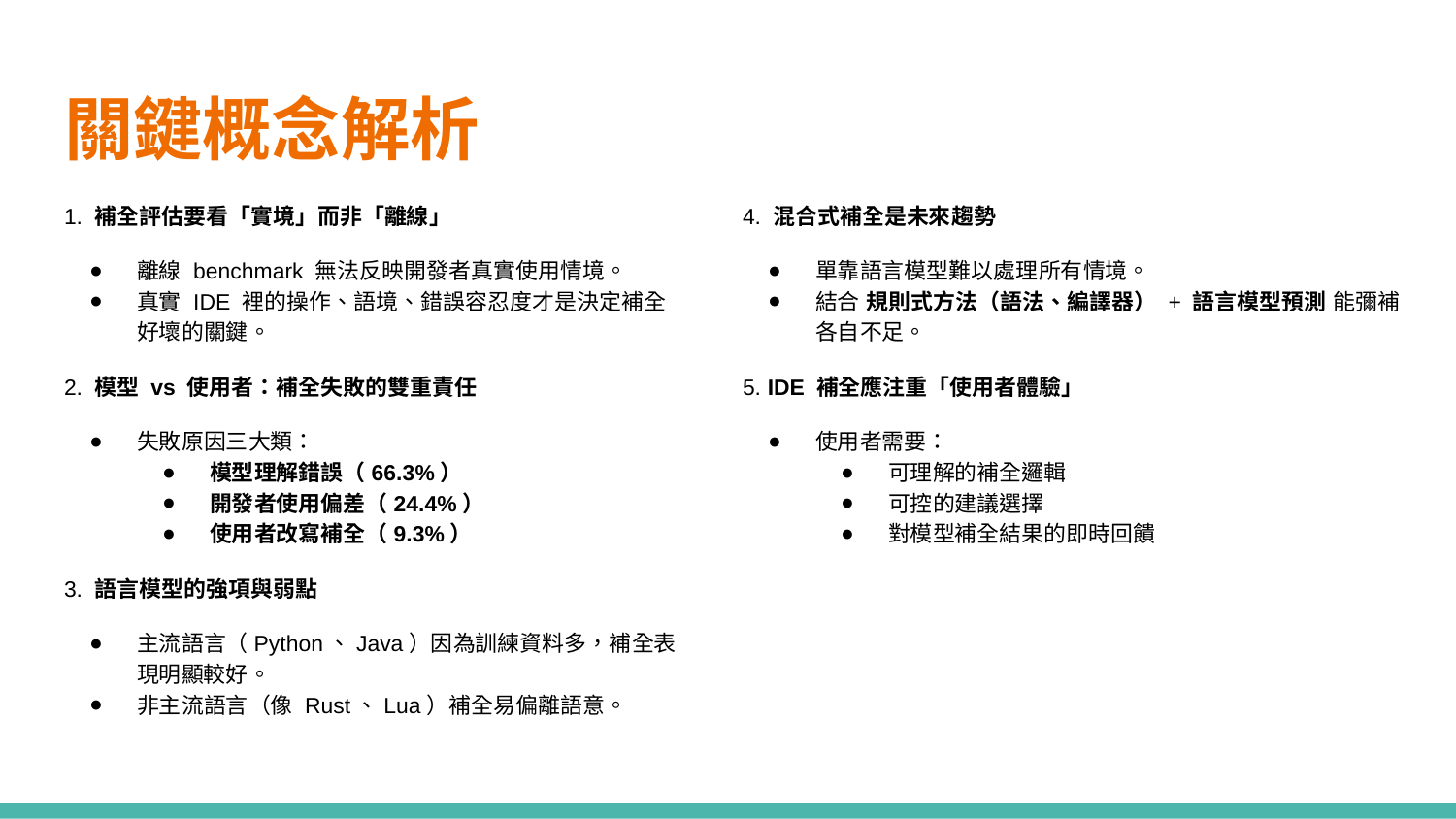

# 關鍵概念解析
1. 補全評估要看「實境」而非「離線」
離線 benchmark 無法反映開發者真實使用情境。
真實 IDE 裡的操作、語境、錯誤容忍度才是決定補全好壞的關鍵。
2. 模型 vs 使用者：補全失敗的雙重責任
失敗原因三大類：
模型理解錯誤（66.3%）
開發者使用偏差（24.4%）
使用者改寫補全（9.3%）
3. 語言模型的強項與弱點
主流語言（Python、Java）因為訓練資料多，補全表現明顯較好。
非主流語言（像 Rust、Lua）補全易偏離語意。
4. 混合式補全是未來趨勢
單靠語言模型難以處理所有情境。
結合 規則式方法（語法、編譯器） + 語言模型預測 能彌補各自不足。
5. IDE 補全應注重「使用者體驗」
使用者需要：
可理解的補全邏輯
可控的建議選擇
對模型補全結果的即時回饋